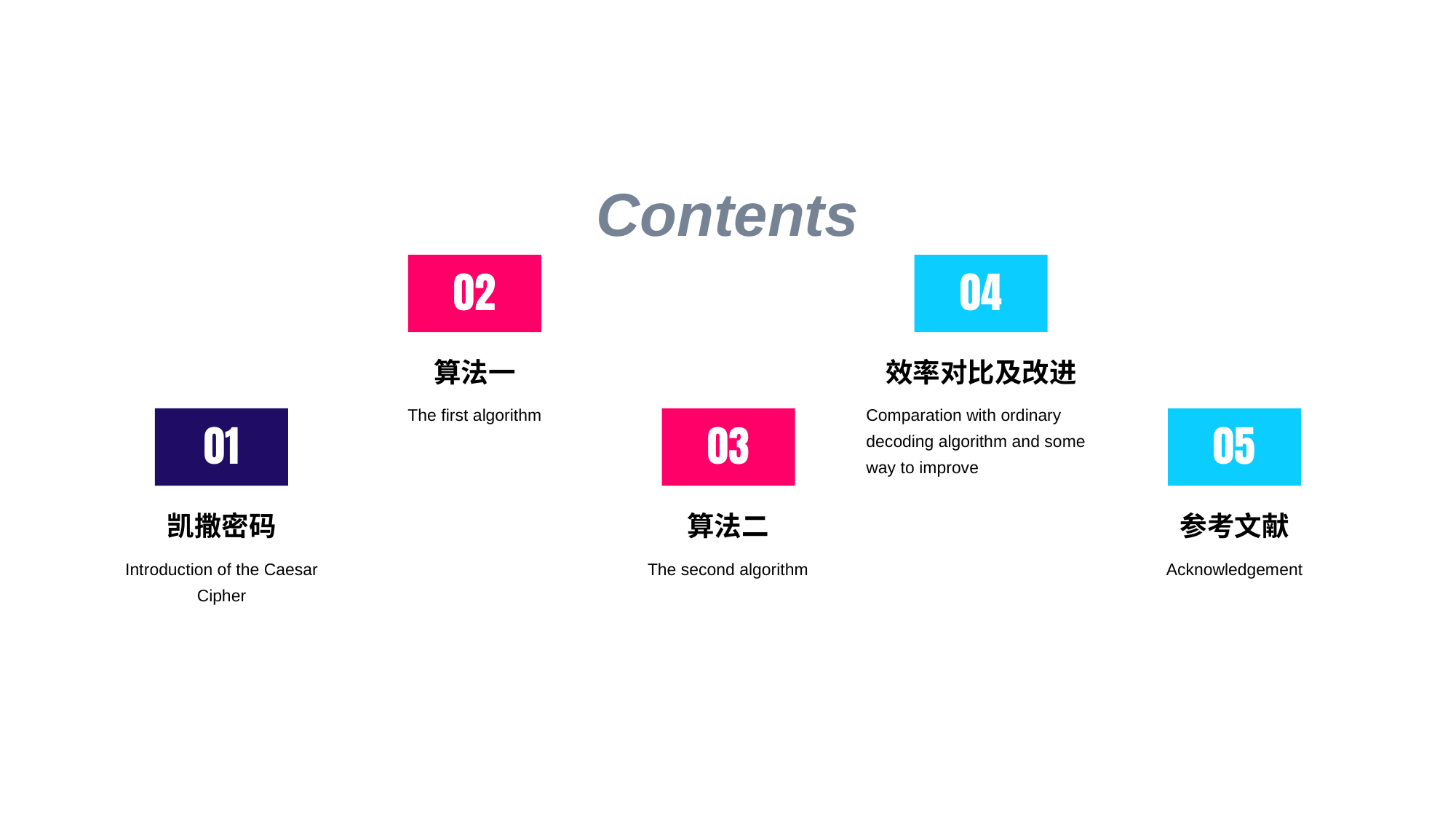

Contents
02
04
算法一
效率对比及改进
Comparation with ordinary decoding algorithm and some way to improve
The first algorithm
01
03
05
凯撒密码
算法二
参考文献
Introduction of the Caesar Cipher
The second algorithm
Acknowledgement